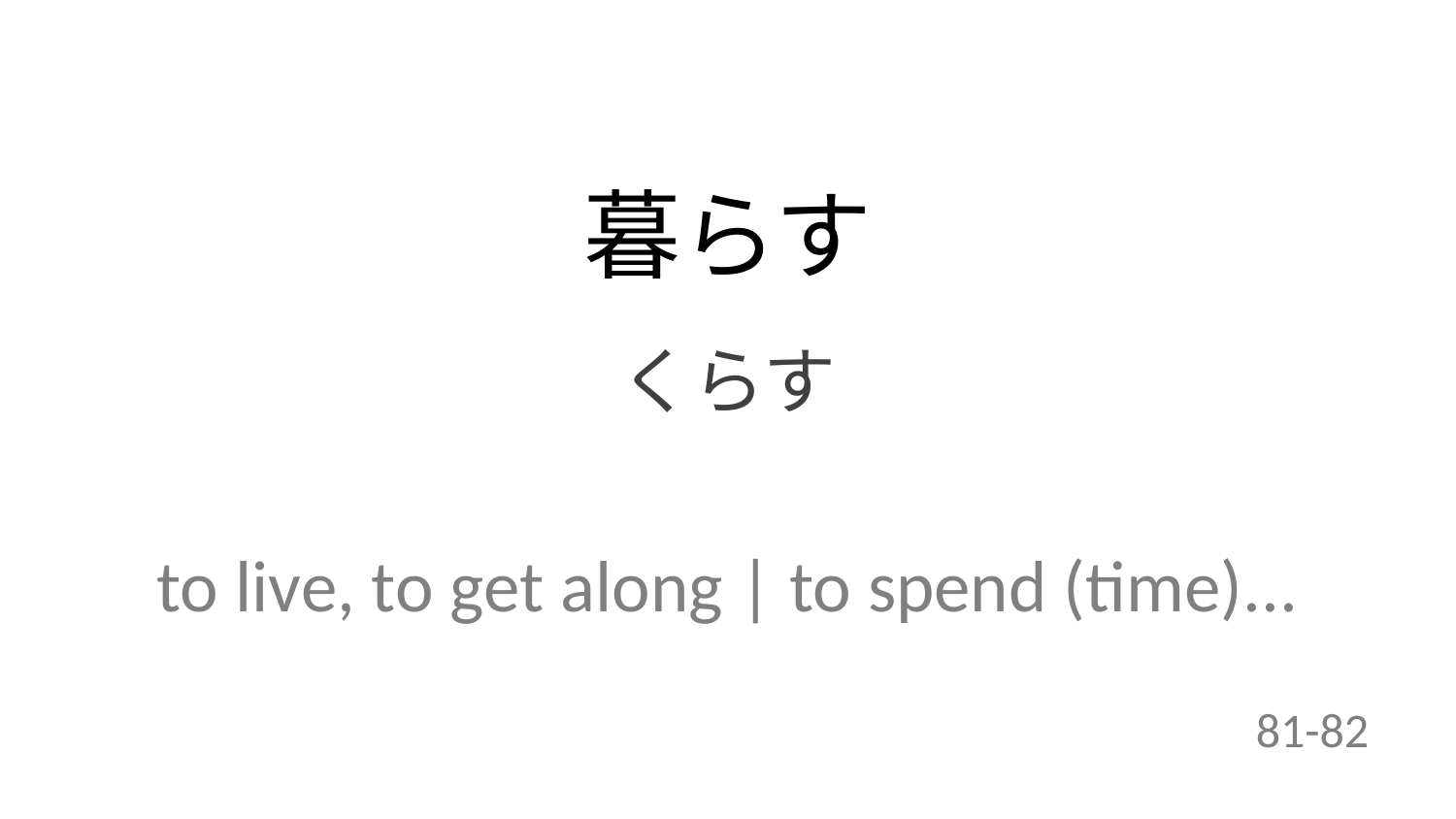

暮らす

くらす
to live, to get along | to spend (time)...
81-82